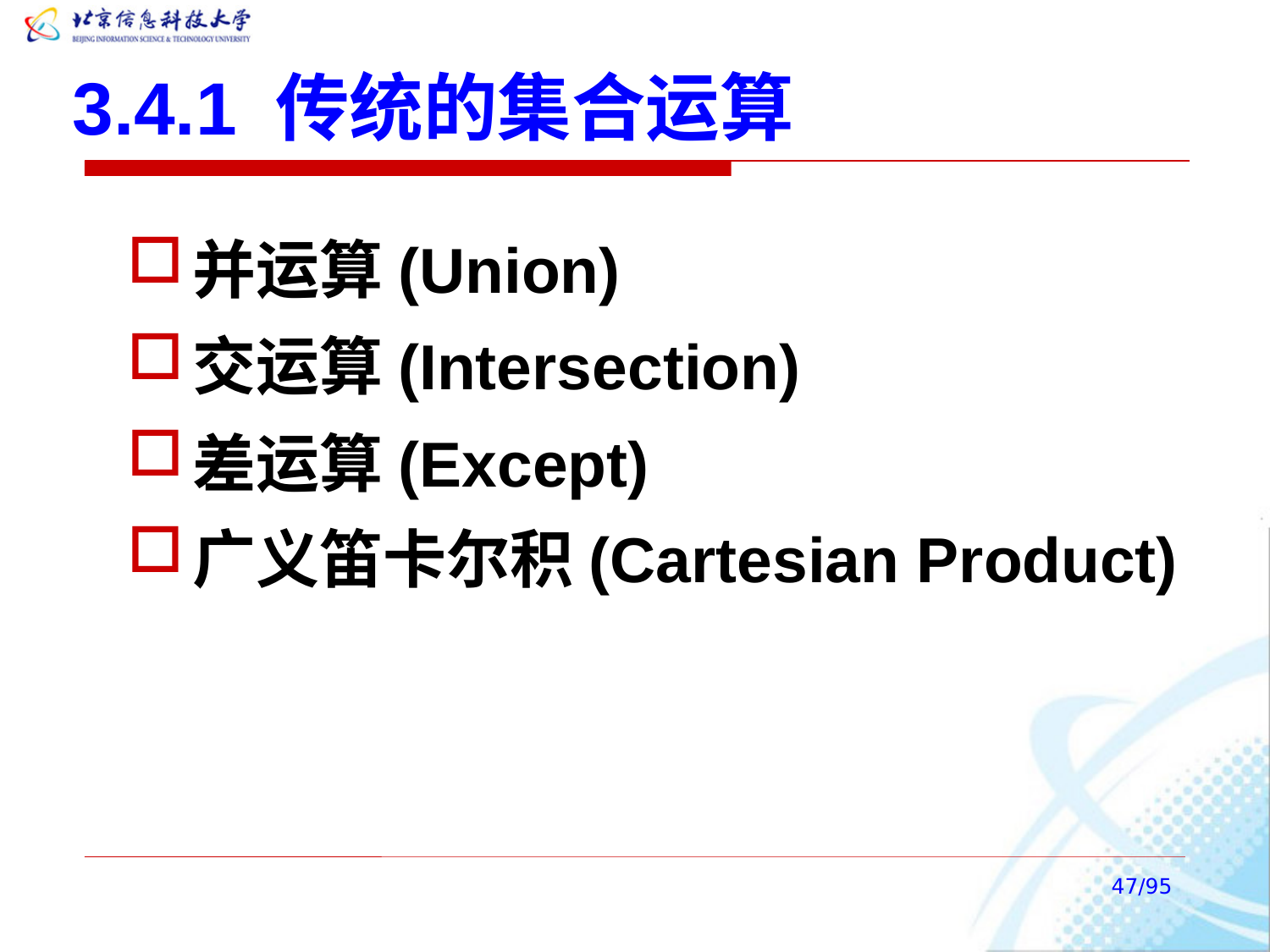

# 3.4.1 传统的集合运算
并运算(Union)
交运算(Intersection)
差运算(Except)
广义笛卡尔积(Cartesian Product)

47/95